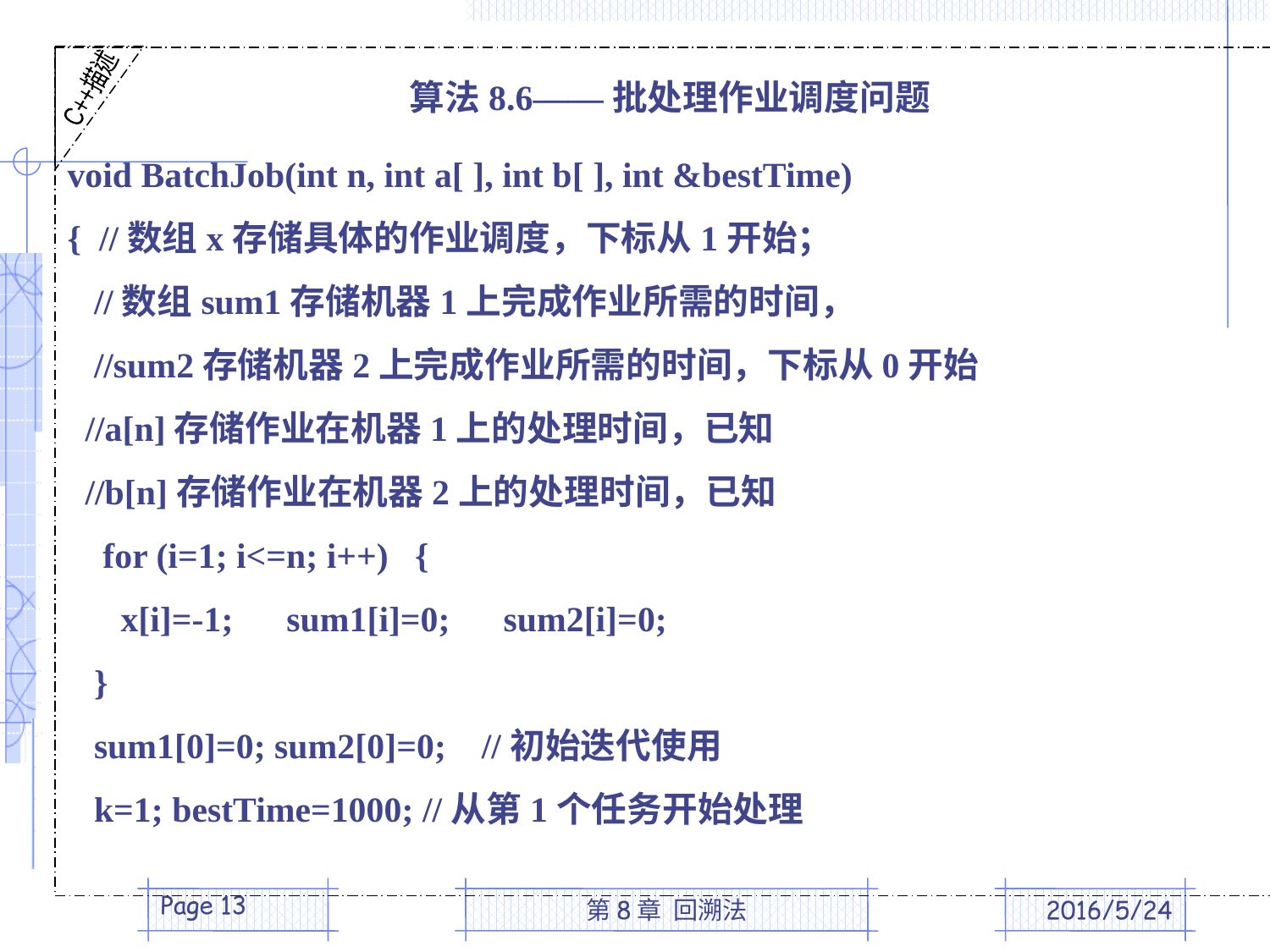

C++描述
算法8.6——批处理作业调度问题
void BatchJob(int n, int a[ ], int b[ ], int &bestTime)
{  //数组x存储具体的作业调度，下标从1开始；
   //数组sum1存储机器1上完成作业所需的时间，
   //sum2存储机器2上完成作业所需的时间，下标从0开始
  //a[n]存储作业在机器1上的处理时间，已知
  //b[n]存储作业在机器2上的处理时间，已知
    for (i=1; i<=n; i++)   {
      x[i]=-1;      sum1[i]=0;      sum2[i]=0;
   }
   sum1[0]=0; sum2[0]=0;    //初始迭代使用
   k=1; bestTime=1000; //从第1个任务开始处理
Page 13
第8章  回溯法
2016/5/24